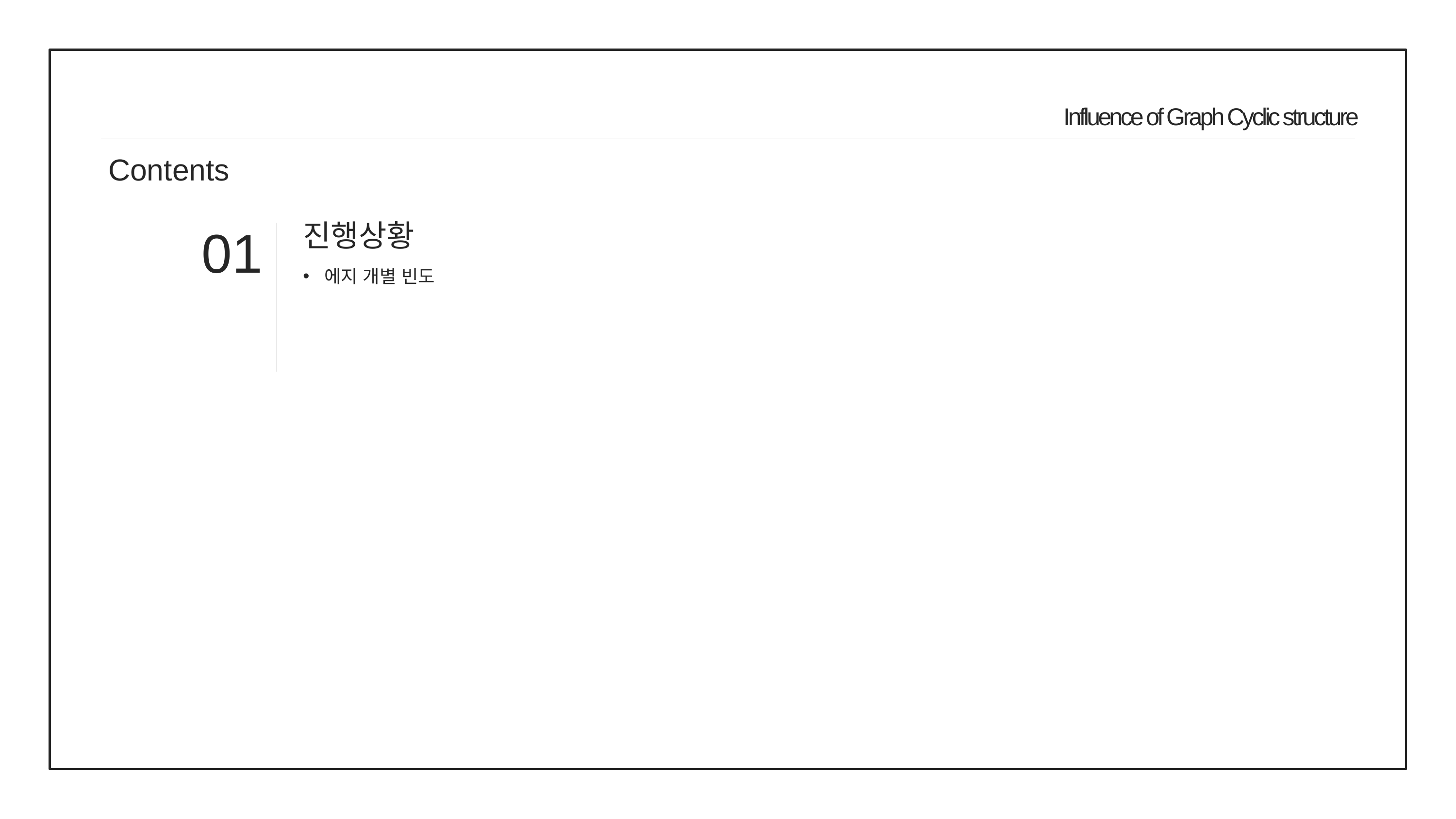

Influence of Graph Cyclic structure
Contents
진행상황
01
에지 개별 빈도